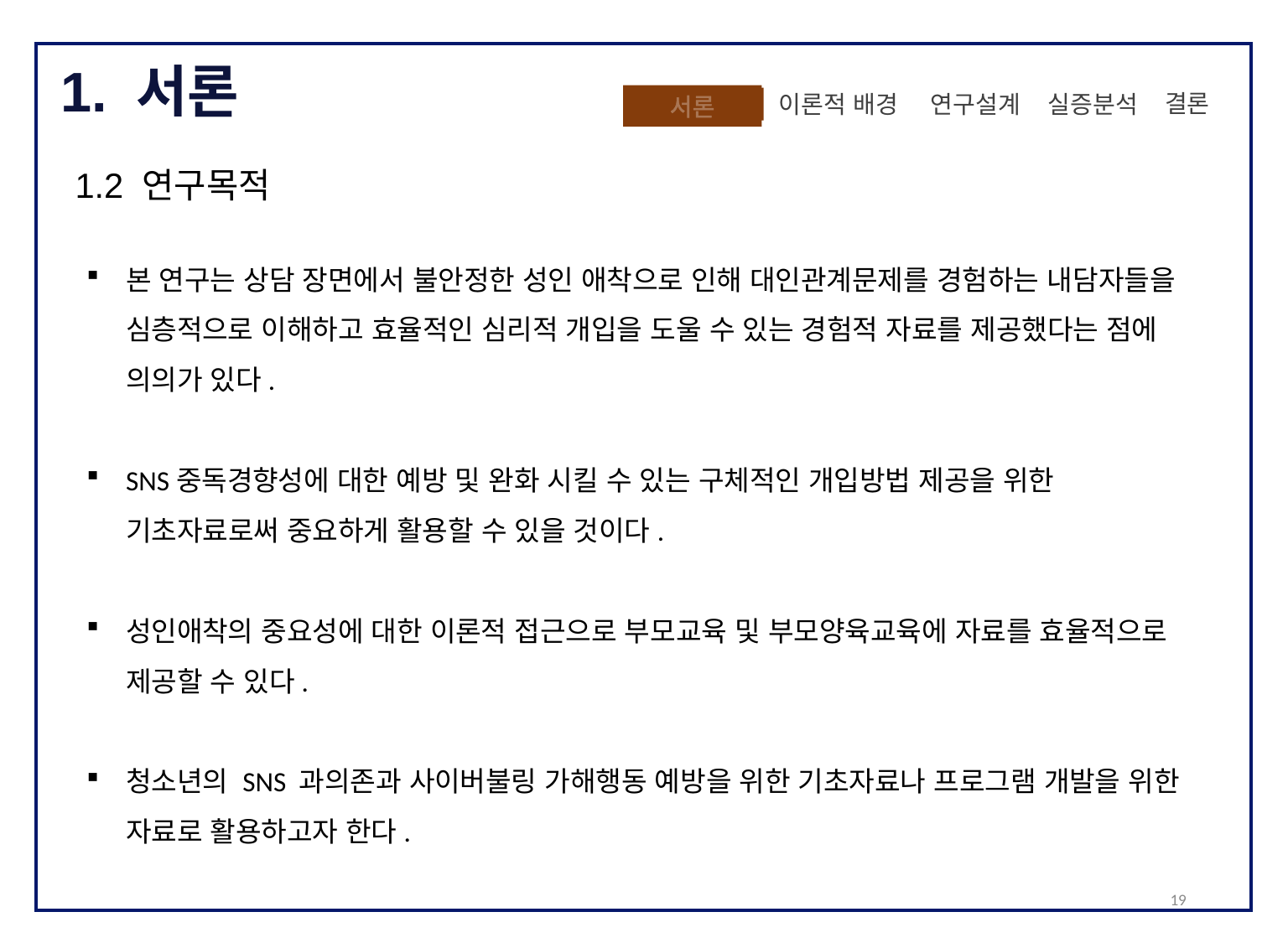

1. 서론
 결론
실증분석
이론적 배경
 연구설계
서론

1.2 연구목적
본 연구는 상담 장면에서 불안정한 성인 애착으로 인해 대인관계문제를 경험하는 내담자들을 심층적으로 이해하고 효율적인 심리적 개입을 도울 수 있는 경험적 자료를 제공했다는 점에 의의가 있다.

SNS중독경향성에 대한 예방 및 완화 시킬 수 있는 구체적인 개입방법 제공을 위한 기초자료로써 중요하게 활용할 수 있을 것이다.

성인애착의 중요성에 대한 이론적 접근으로 부모교육 및 부모양육교육에 자료를 효율적으로 제공할 수 있다.

청소년의 SNS 과의존과 사이버불링 가해행동 예방을 위한 기초자료나 프로그램 개발을 위한 자료로 활용하고자 한다.

19